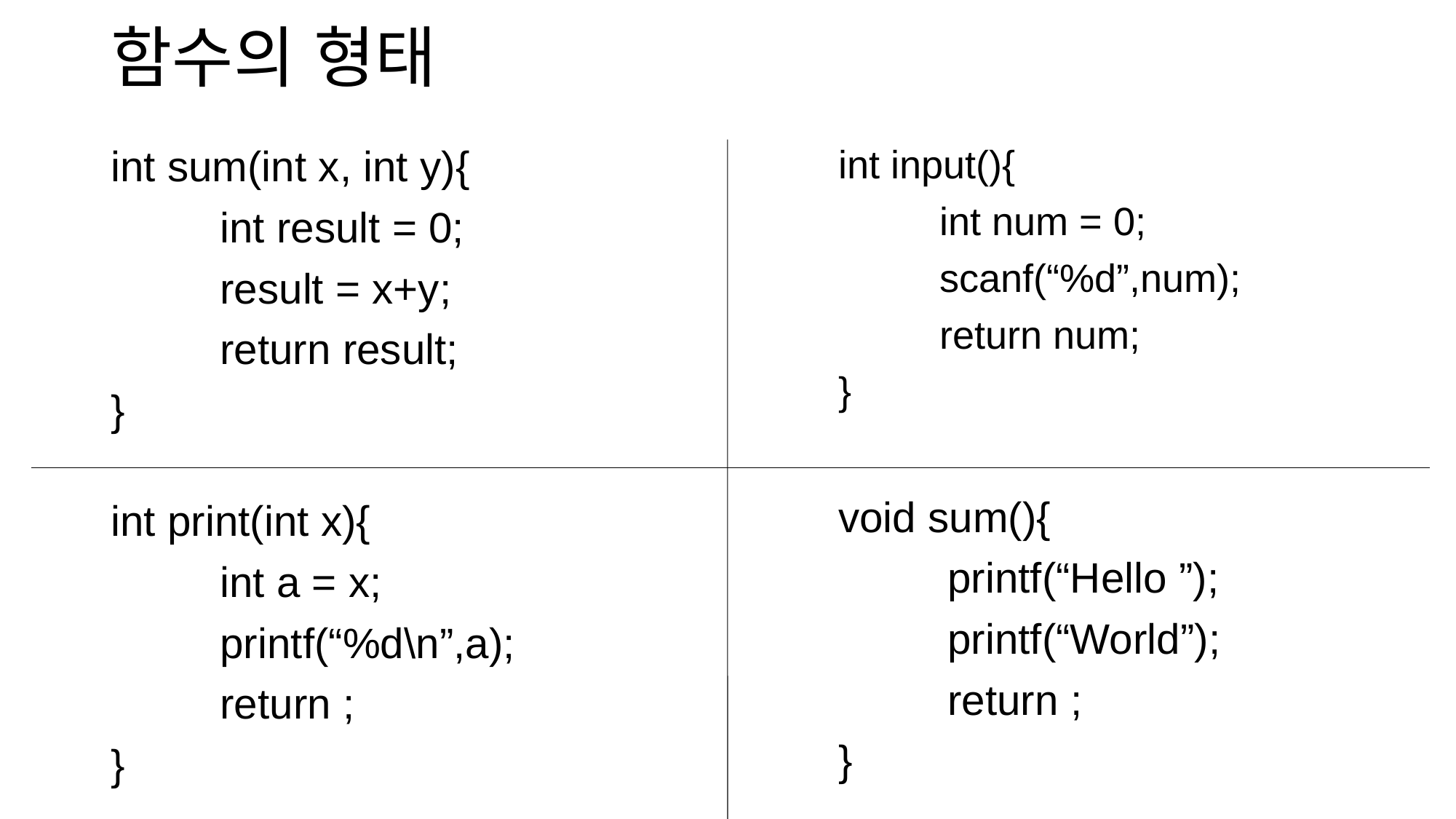

# 함수의 형태
int input(){
	int num = 0;
	scanf(“%d”,num);
	return num;
}
int sum(int x, int y){
	int result = 0;
	result = x+y;
	return result;
}
void sum(){
	printf(“Hello ”);
	printf(“World”);
	return ;
}
int print(int x){
	int a = x;
	printf(“%d\n”,a);
	return ;
}